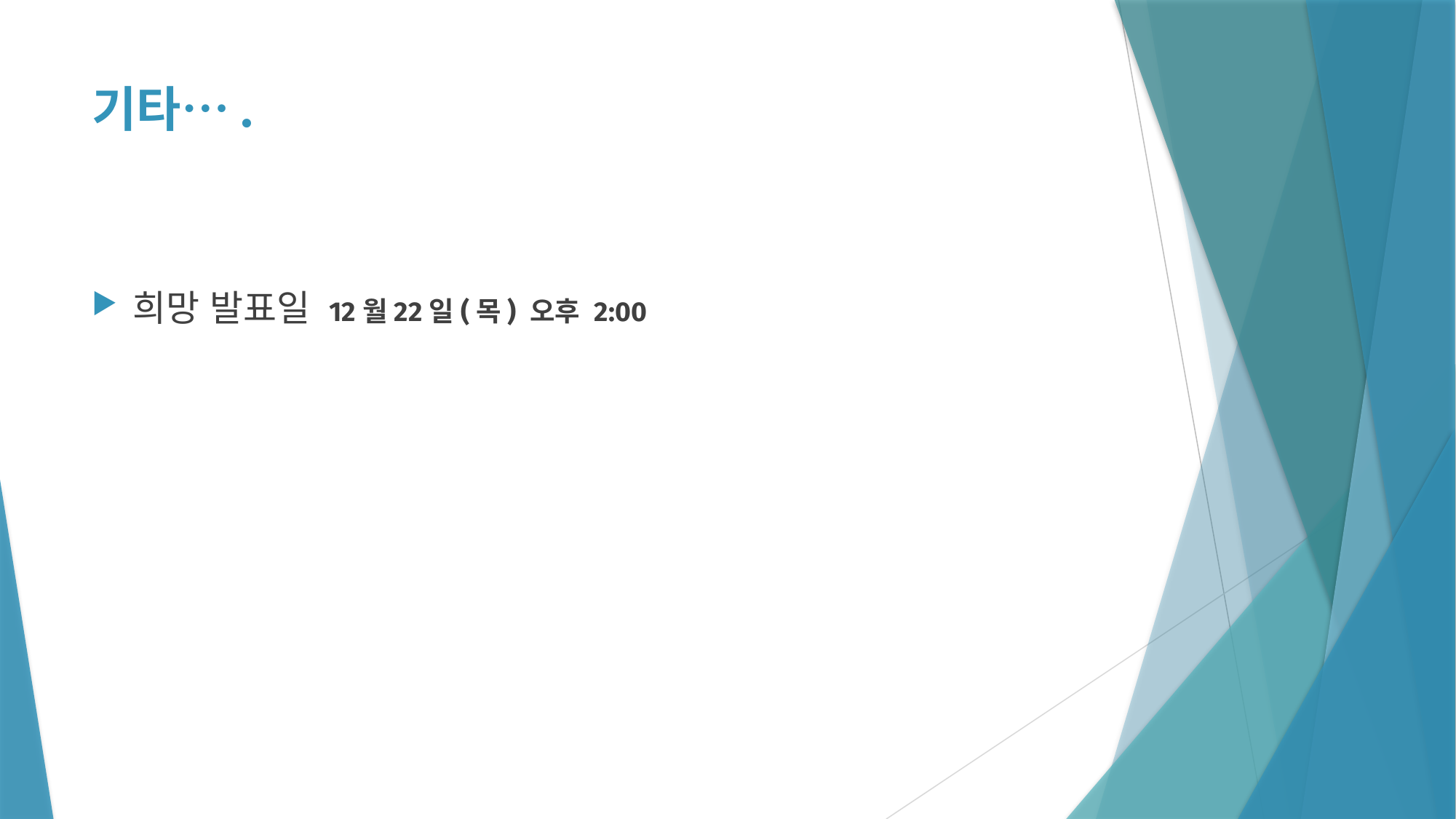

# 기타….
희망 발표일 12월22일(목) 오후 2:00